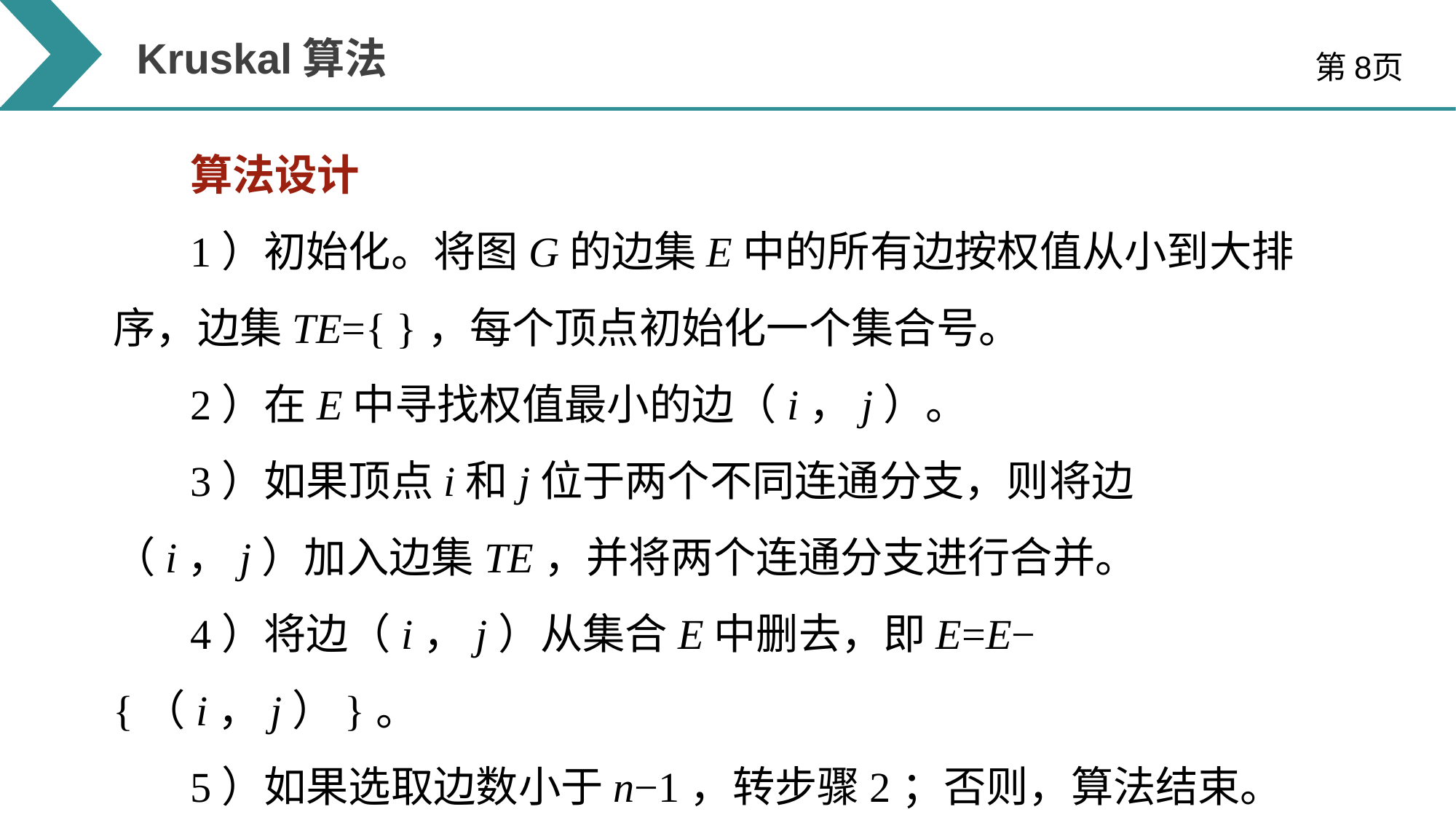

Kruskal算法
第8页
算法设计
1）初始化。将图G的边集E中的所有边按权值从小到大排序，边集TE={ }，每个顶点初始化一个集合号。
2）在E中寻找权值最小的边（i，j）。
3）如果顶点i和j位于两个不同连通分支，则将边（i，j）加入边集TE，并将两个连通分支进行合并。
4）将边（i，j）从集合E中删去，即E=E−{（i，j）}。
5）如果选取边数小于n−1，转步骤2；否则，算法结束。